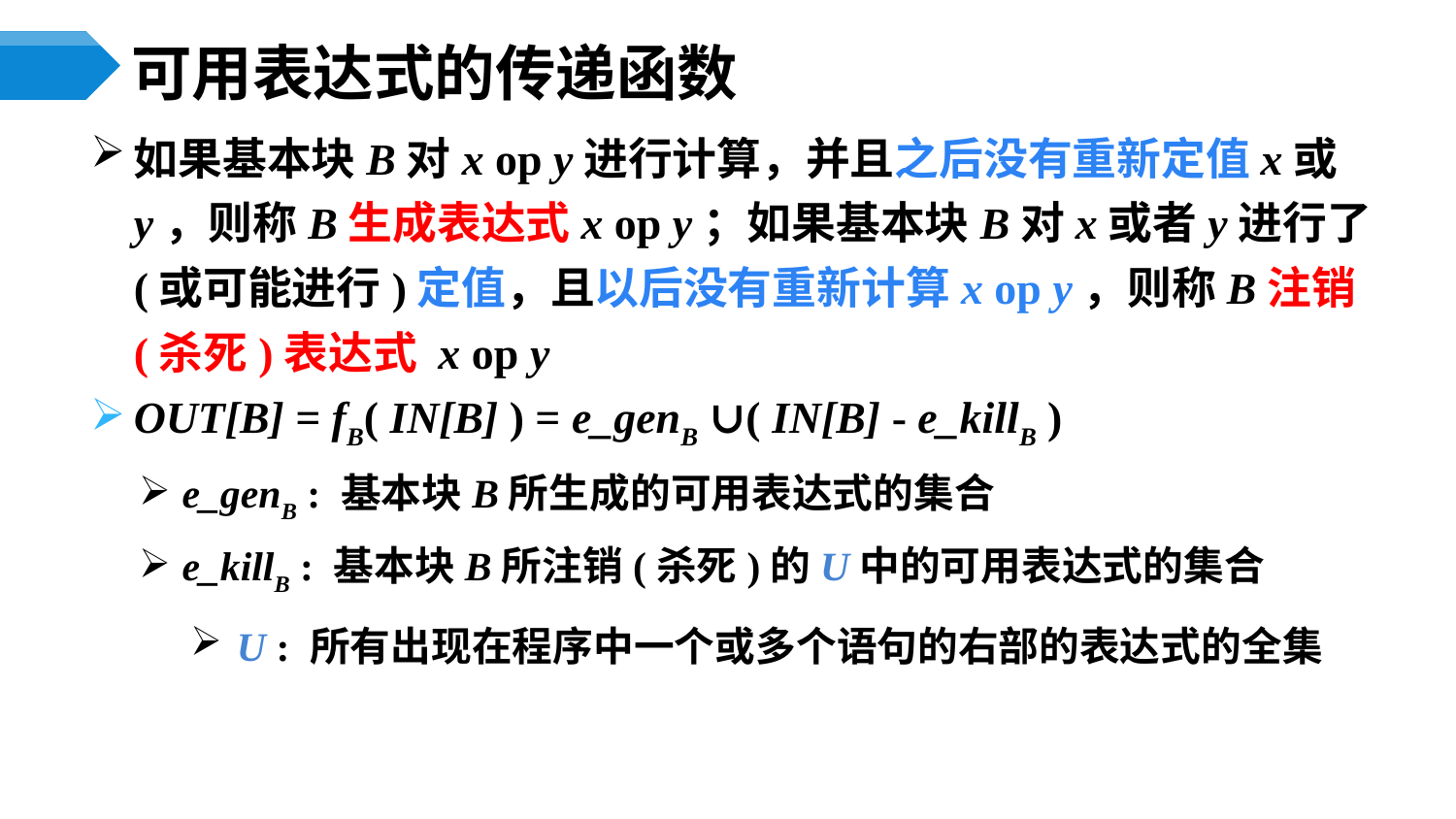

# 可用表达式的传递函数
如果基本块B对x op y进行计算，并且之后没有重新定值x或y，则称B生成表达式x op y；如果基本块B对x或者y进行了(或可能进行)定值，且以后没有重新计算x op y，则称B注销(杀死)表达式 x op y
OUT[B] = fB( IN[B] ) = e_genB ∪( IN[B] - e_killB )
e_genB : 基本块B所生成的可用表达式的集合
e_killB : 基本块B所注销(杀死)的U中的可用表达式的集合
 U : 所有出现在程序中一个或多个语句的右部的表达式的全集